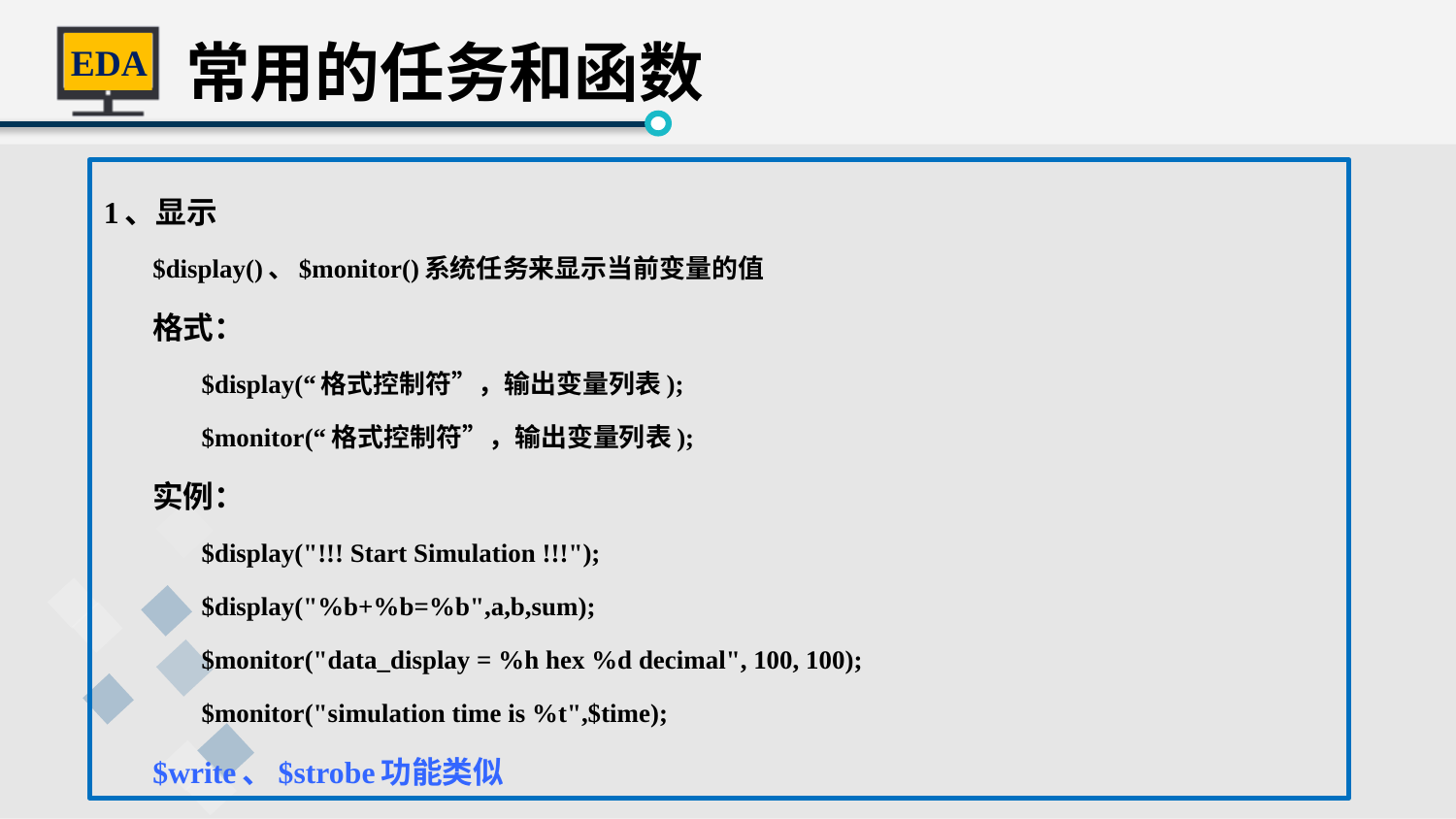

常用的任务和函数
1、显示
$display()、$monitor()系统任务来显示当前变量的值
格式：
$display(“格式控制符”，输出变量列表);
$monitor(“格式控制符”，输出变量列表);
实例：
$display("!!! Start Simulation !!!");
$display("%b+%b=%b",a,b,sum);
$monitor("data_display = %h hex %d decimal", 100, 100);
$monitor("simulation time is %t",$time);
$write、$strobe功能类似